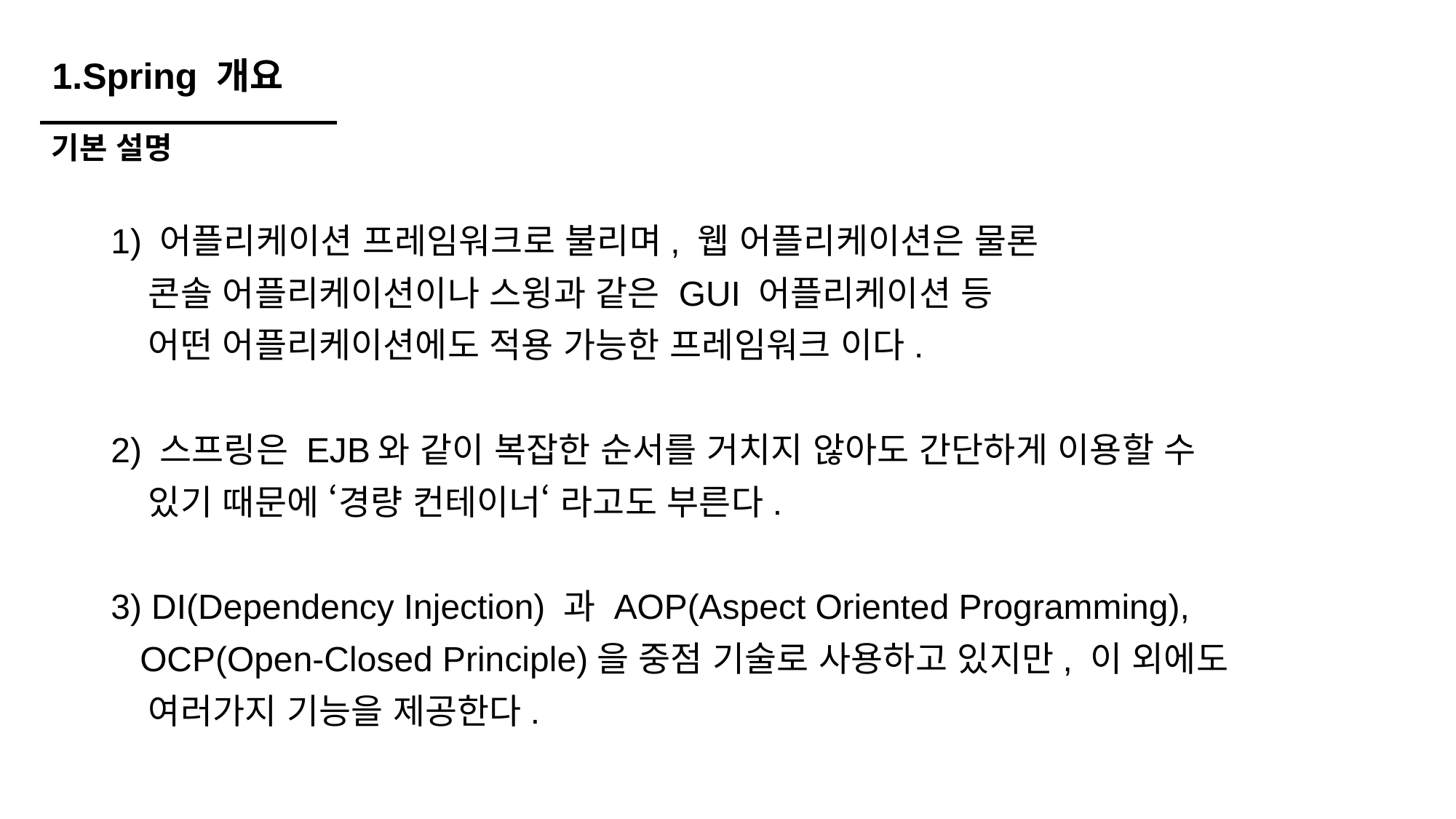

# 1.Spring 개요
기본 설명
1) 어플리케이션 프레임워크로 불리며, 웹 어플리케이션은 물론
   콘솔 어플리케이션이나 스윙과 같은 GUI 어플리케이션 등
   어떤 어플리케이션에도 적용 가능한 프레임워크 이다.

2) 스프링은 EJB와 같이 복잡한 순서를 거치지 않아도 간단하게 이용할 수
   있기 때문에 ‘경량 컨테이너‘ 라고도 부른다.

3) DI(Dependency Injection) 과 AOP(Aspect Oriented Programming),
   OCP(Open-Closed Principle)을 중점 기술로 사용하고 있지만, 이 외에도
   여러가지 기능을 제공한다.